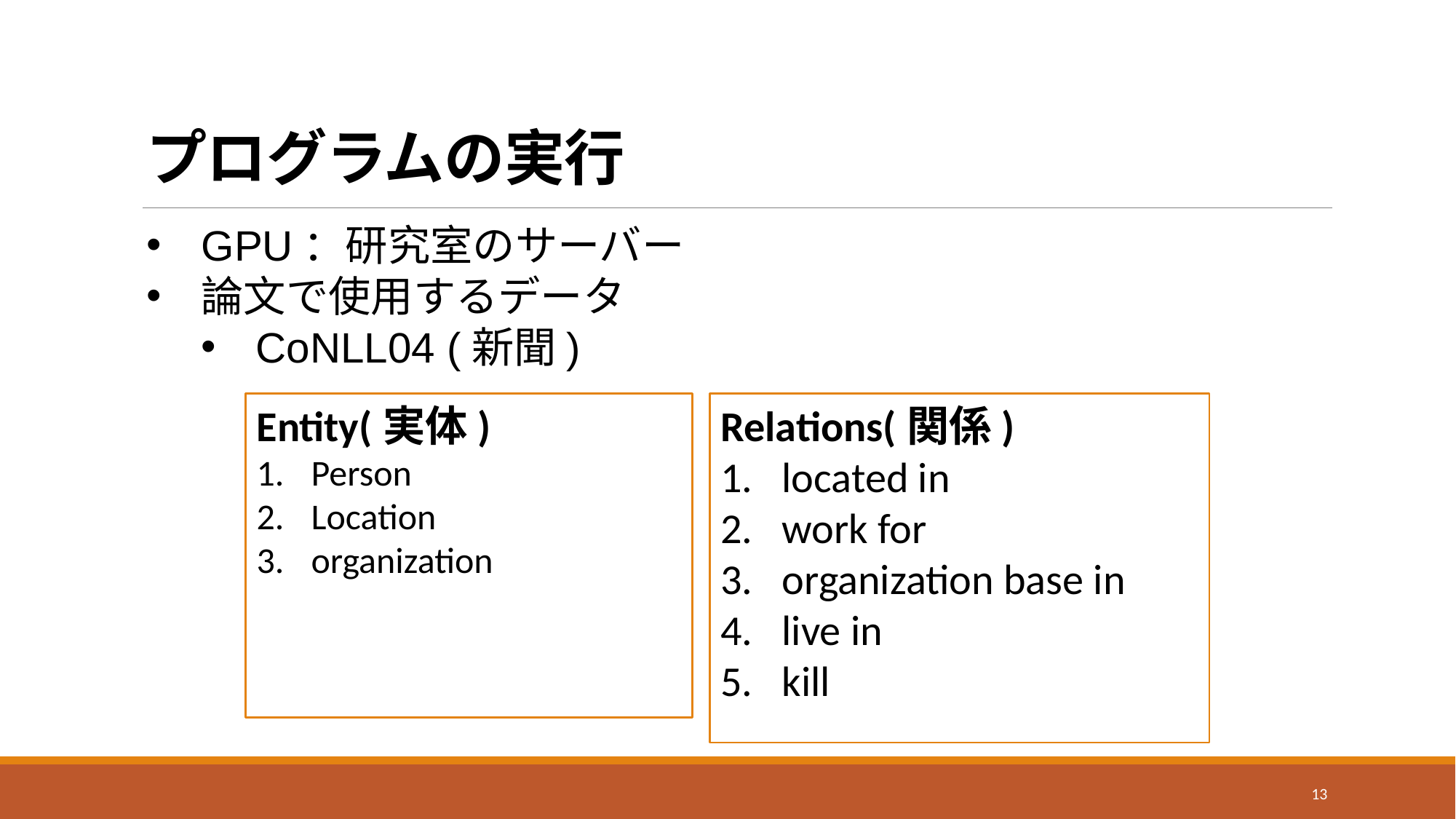

# プログラムの実行
GPU：研究室のサーバー
論文で使用するデータ
CoNLL04 (新聞)
Entity(実体)
Person
Location
organization

Relations(関係)
located in
work for
organization base in
live in
kill

13